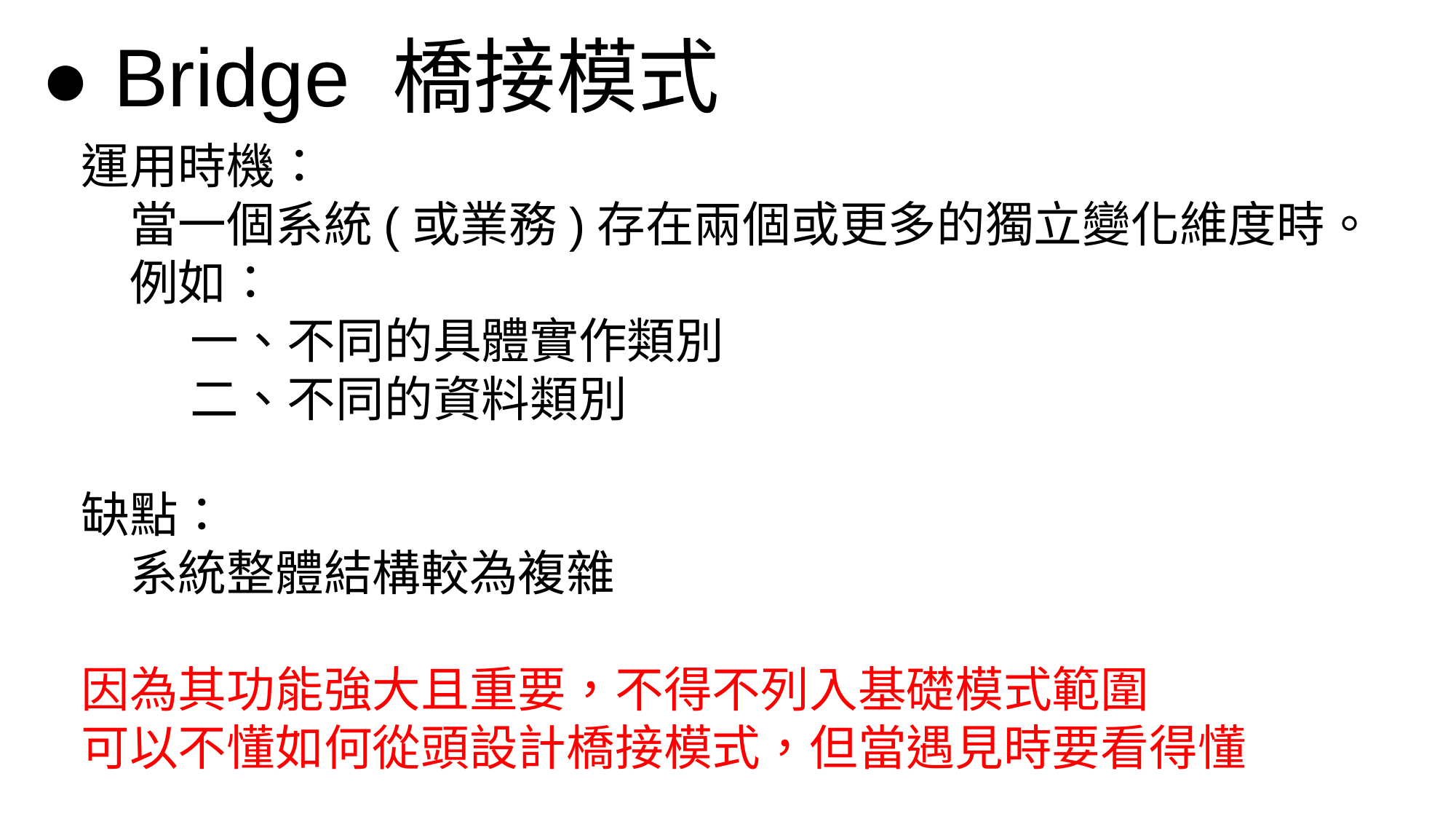

● Bridge 橋接模式
運用時機：
　當一個系統(或業務)存在兩個或更多的獨立變化維度時。
　例如：
　	一、不同的具體實作類別
	二、不同的資料類別

缺點：
　系統整體結構較為複雜

因為其功能強大且重要，不得不列入基礎模式範圍
可以不懂如何從頭設計橋接模式，但當遇見時要看得懂